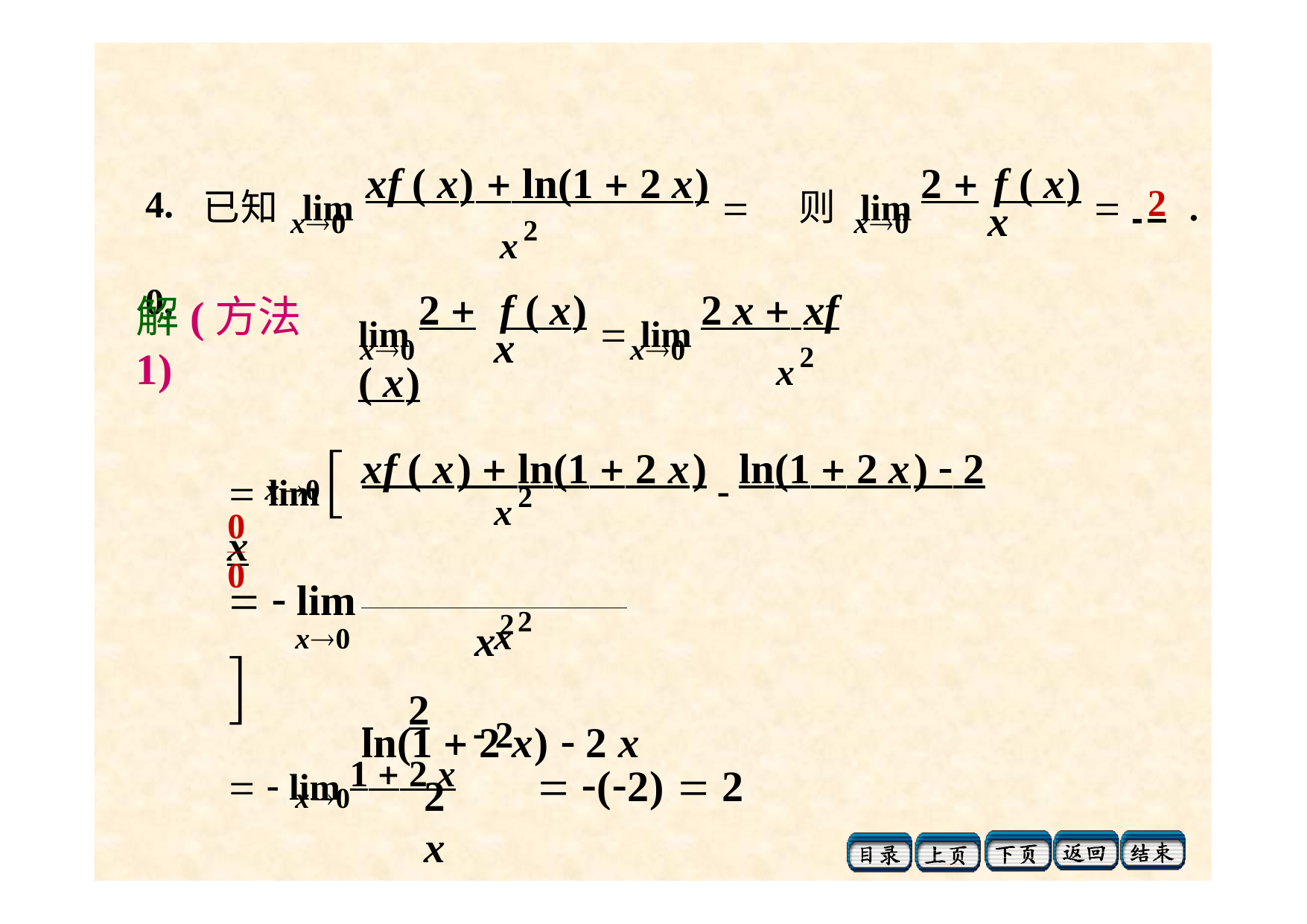

# 4. 已知 lim xf ( x) + ln(1 + 2 x) = 0,
则 lim 2 +	f ( x) =  2	.
x2
x
x→0
x→0
lim 2 +	f ( x) = lim 2 x + xf ( x)
解(方法1)
x2
x
x→0
x→0
= lim[ xf ( x) + ln(1 + 2 x) − ln(1 + 2 x) − 2 x	]
x2	x2

ln(1 + 2 x) − 2 x
x→0
0
0

= − lim
x→0
2

x
 	2	− 2
= − lim 1 + 2 x	= −(−2) = 2
2 x
x→0